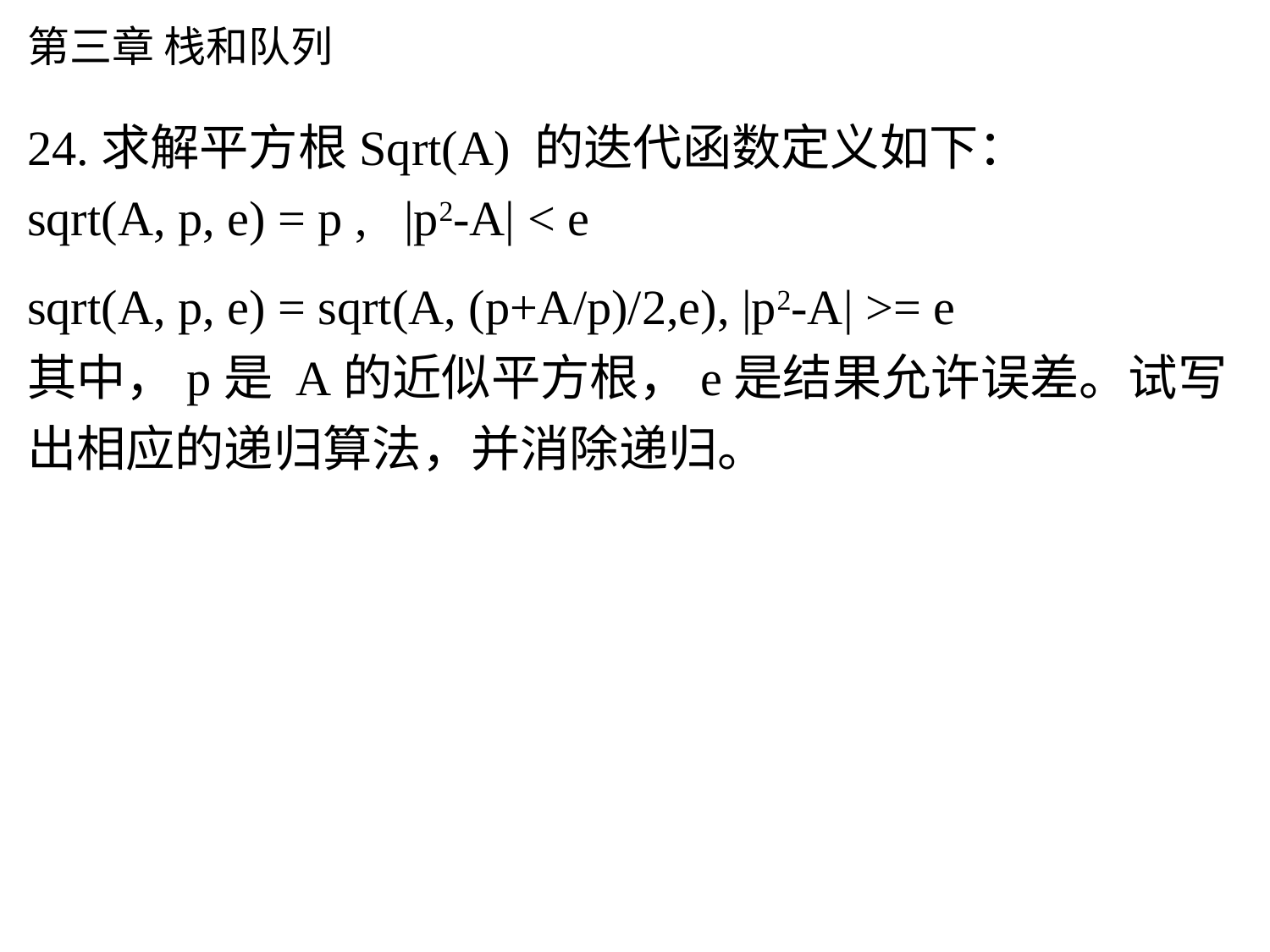

# 第三章 栈和队列
24.求解平方根Sqrt(A) 的迭代函数定义如下：
sqrt(A, p, e) = p ,   |p2-A| < e
sqrt(A, p, e) = sqrt(A, (p+A/p)/2,e), |p2-A| >= e
其中，p是 A的近似平方根，e是结果允许误差。试写出相应的递归算法，并消除递归。